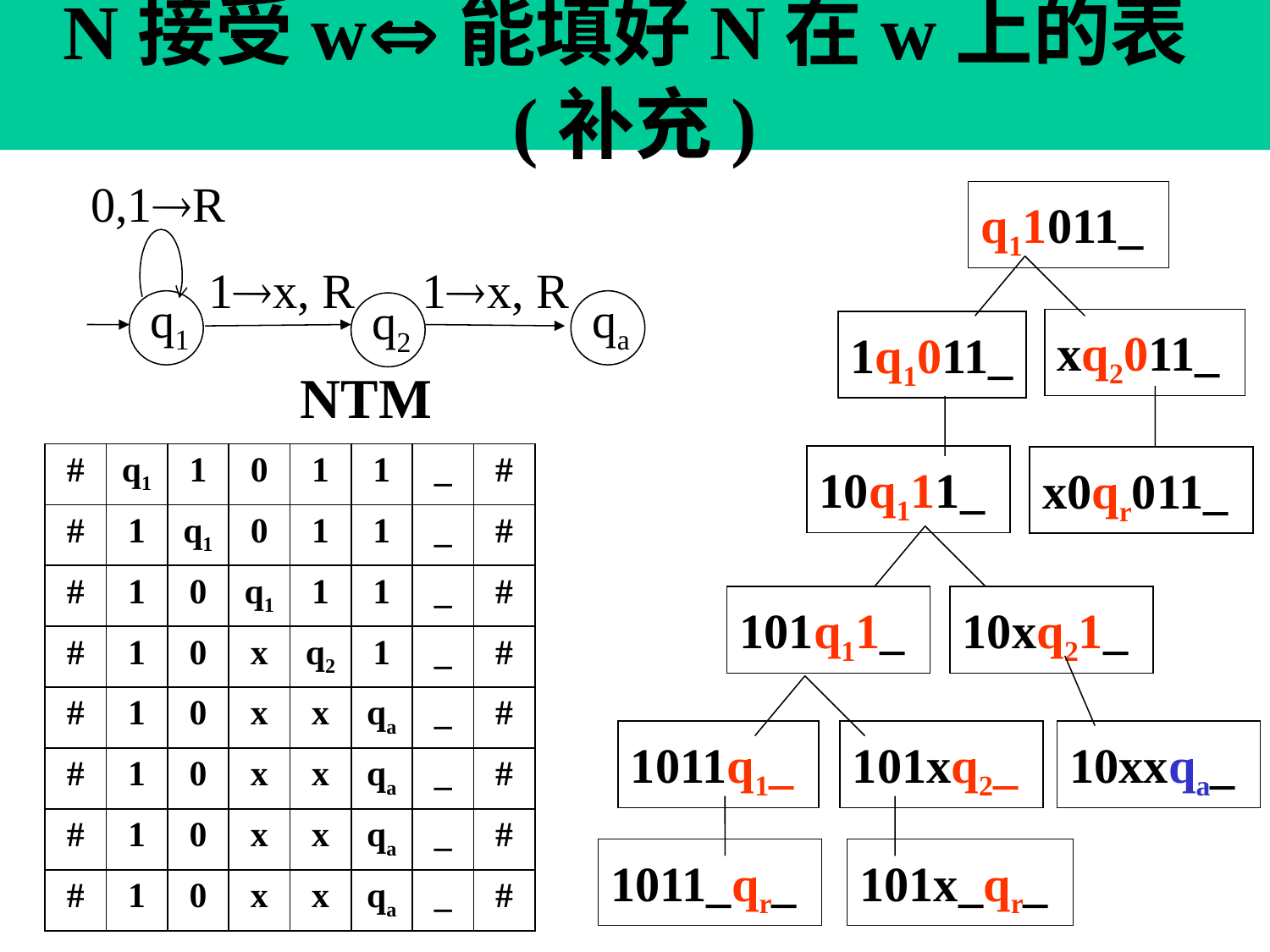

# N接受w⇔能填好N在w上的表(补充)
0,1→R

1→x, R
1→x, R
q1
qa
q2

NTM
q11011_

xq2011_
1q1011_

10q111_
x0qr011_

101q11_
10xq21_

1011q1_
101xq2_
10xxqa_

1011_qr_
101x_qr_
| # | q1 | 1 | 0 | 1 | 1 | \_ | # |
| --- | --- | --- | --- | --- | --- | --- | --- |
| # | 1 | q1 | 0 | 1 | 1 | \_ | # |
| # | 1 | 0 | q1 | 1 | 1 | \_ | # |
| # | 1 | 0 | x | q2 | 1 | \_ | # |
| # | 1 | 0 | x | x | qa | \_ | # |
| # | 1 | 0 | x | x | qa | \_ | # |
| # | 1 | 0 | x | x | qa | \_ | # |
| # | 1 | 0 | x | x | qa | \_ | # |